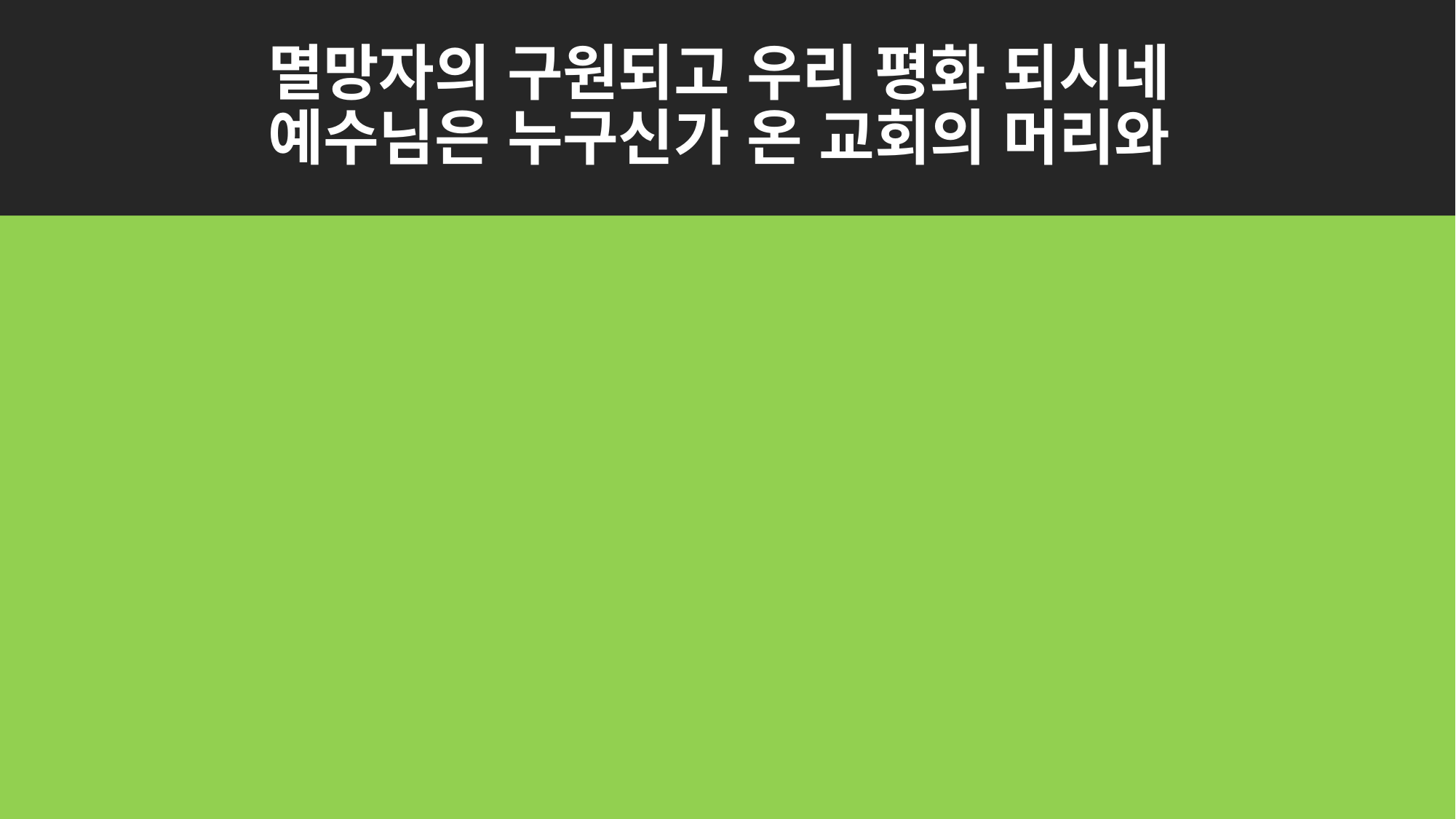

# 멸망자의 구원되고 우리 평화 되시네 예수님은 누구신가 온 교회의 머리와